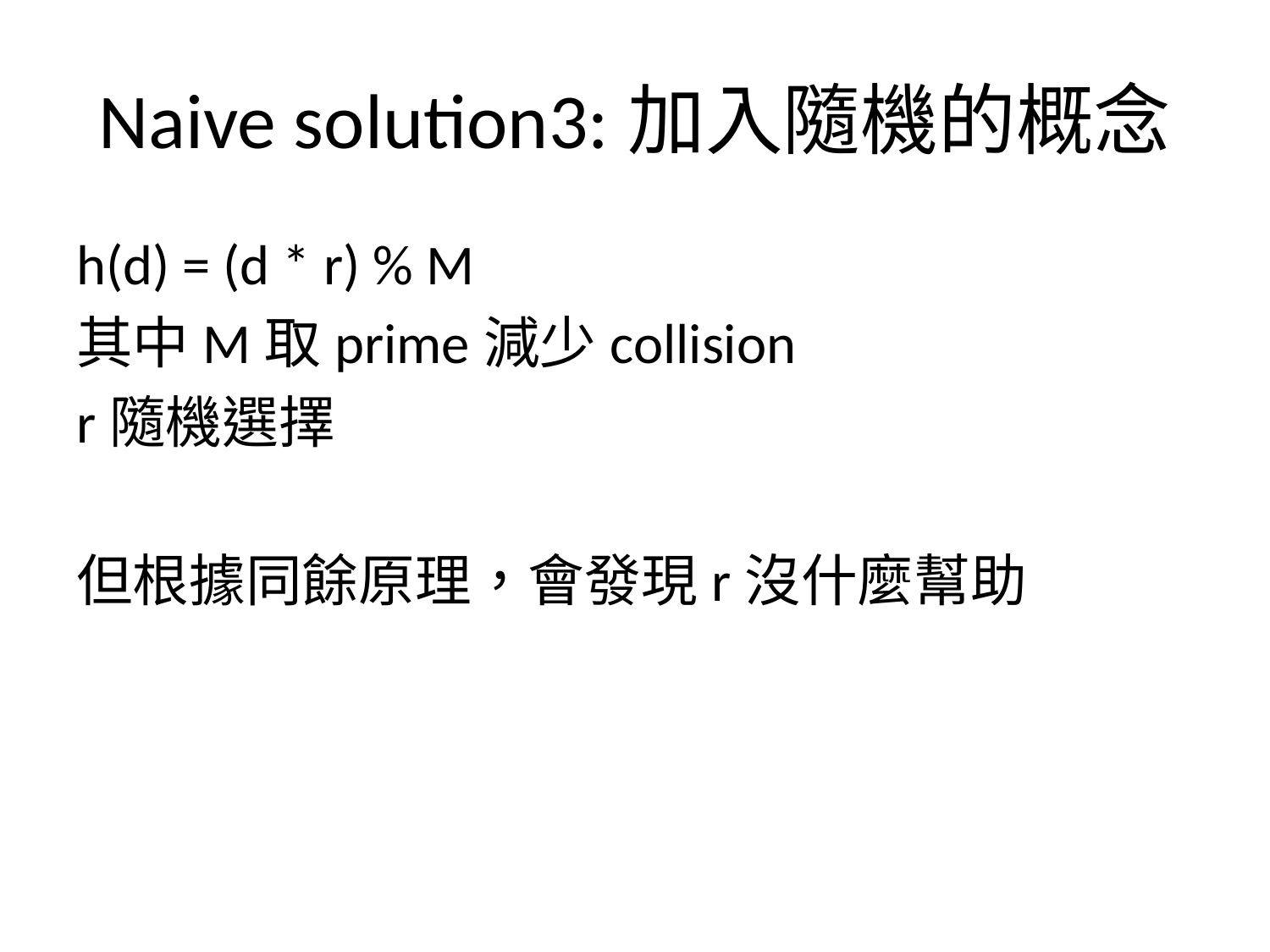

# Naive solution3:加入隨機的概念
h(d) = (d * r) % M
其中M取prime減少collision
r隨機選擇

但根據同餘原理，會發現r沒什麼幫助